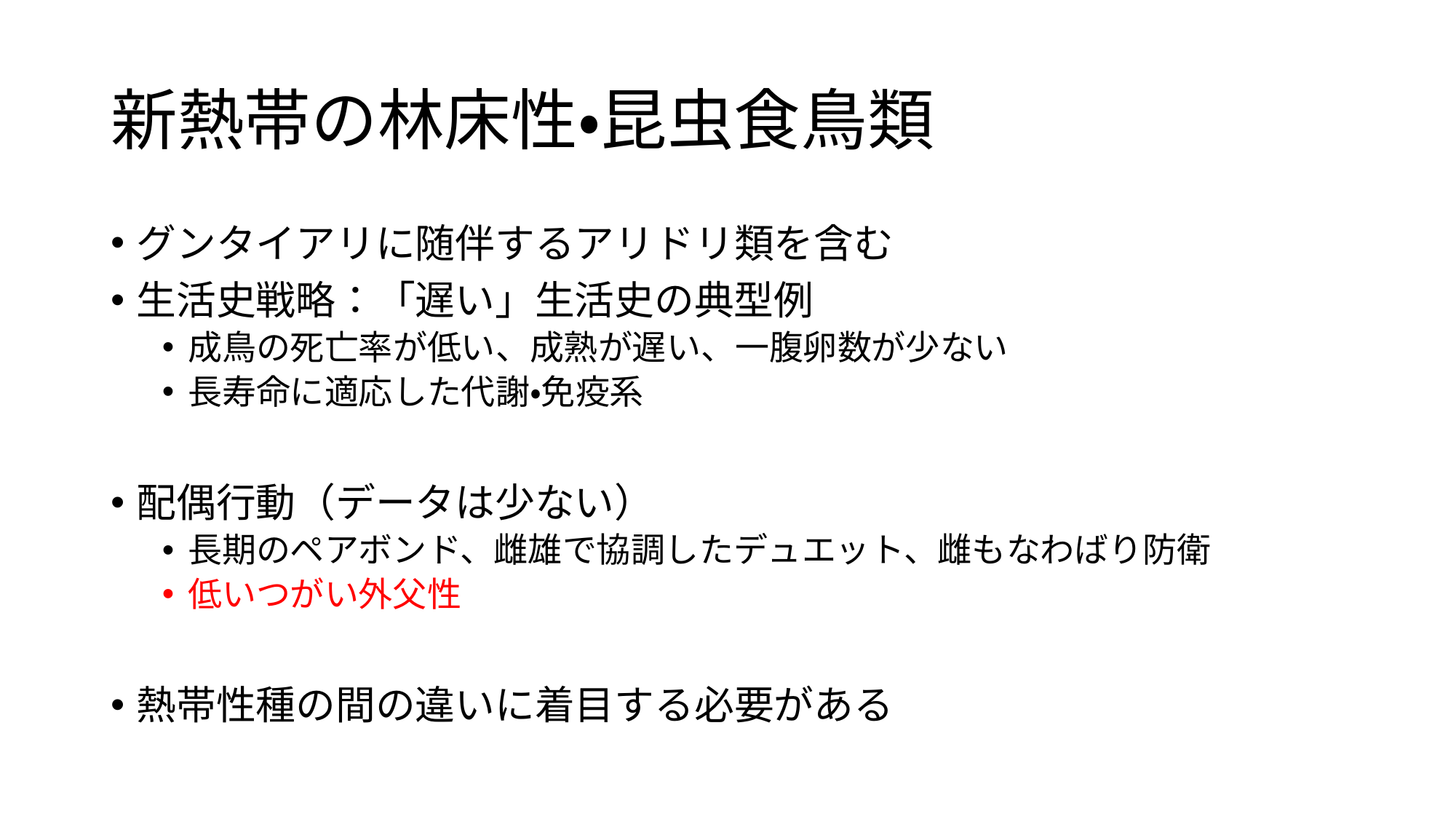

# 新熱帯の林床性・昆虫食鳥類
グンタイアリに随伴するアリドリ類を含む
生活史戦略：「遅い」生活史の典型例
成鳥の死亡率が低い、成熟が遅い、一腹卵数が少ない
長寿命に適応した代謝・免疫系

配偶行動（データは少ない）
長期のペアボンド、雌雄で協調したデュエット、雌もなわばり防衛
低いつがい外父性

熱帯性種の間の違いに着目する必要がある